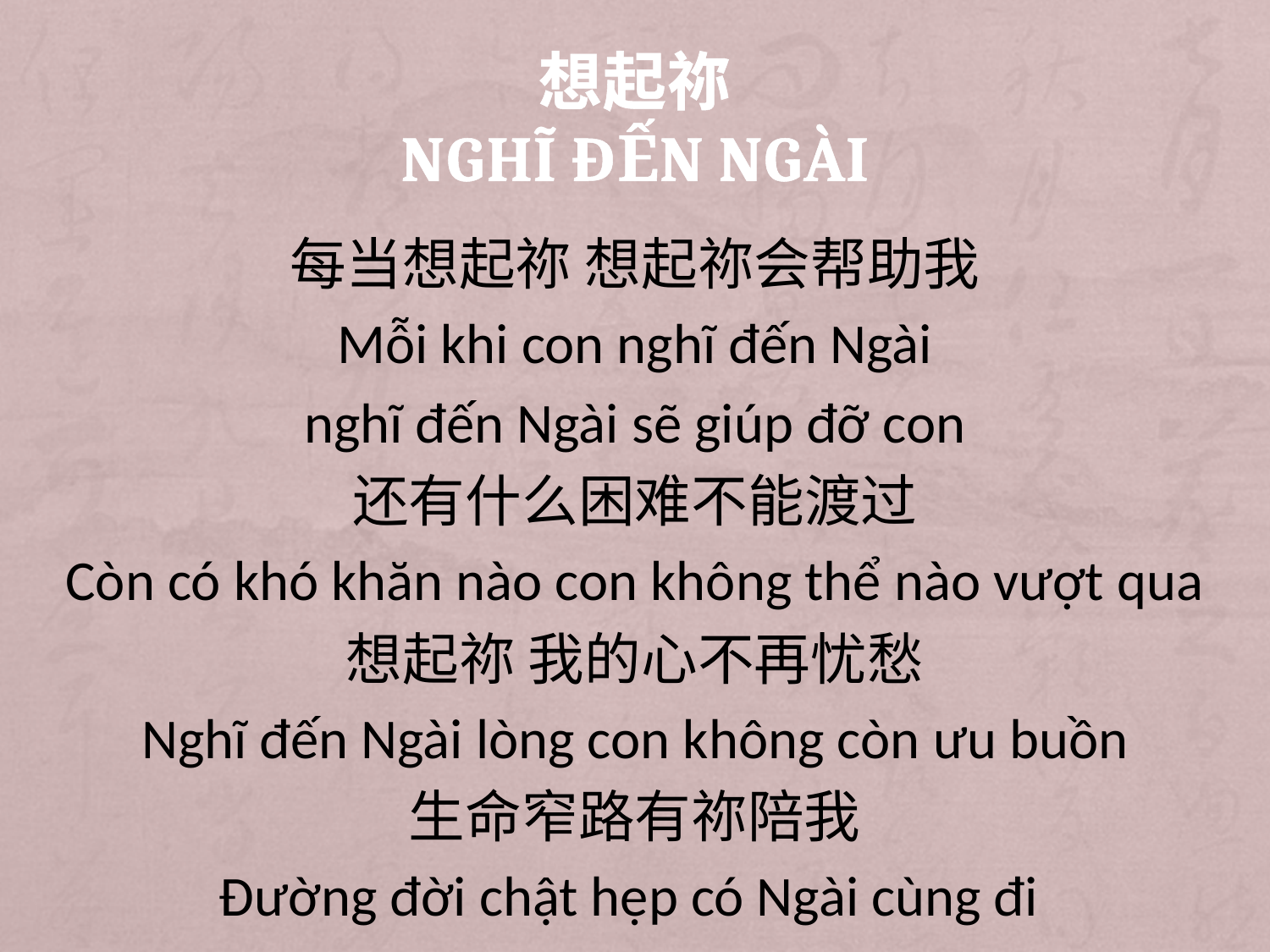

# 想起祢 Nghĩ đến Ngài
每当想起祢 想起祢会帮助我
Mỗi khi con nghĩ đến Ngài
nghĩ đến Ngài sẽ giúp đỡ con
还有什么困难不能渡过
Còn có khó khăn nào con không thể nào vượt qua
想起祢 我的心不再忧愁
Nghĩ đến Ngài lòng con không còn ưu buồn
生命窄路有祢陪我
Đường đời chật hẹp có Ngài cùng đi